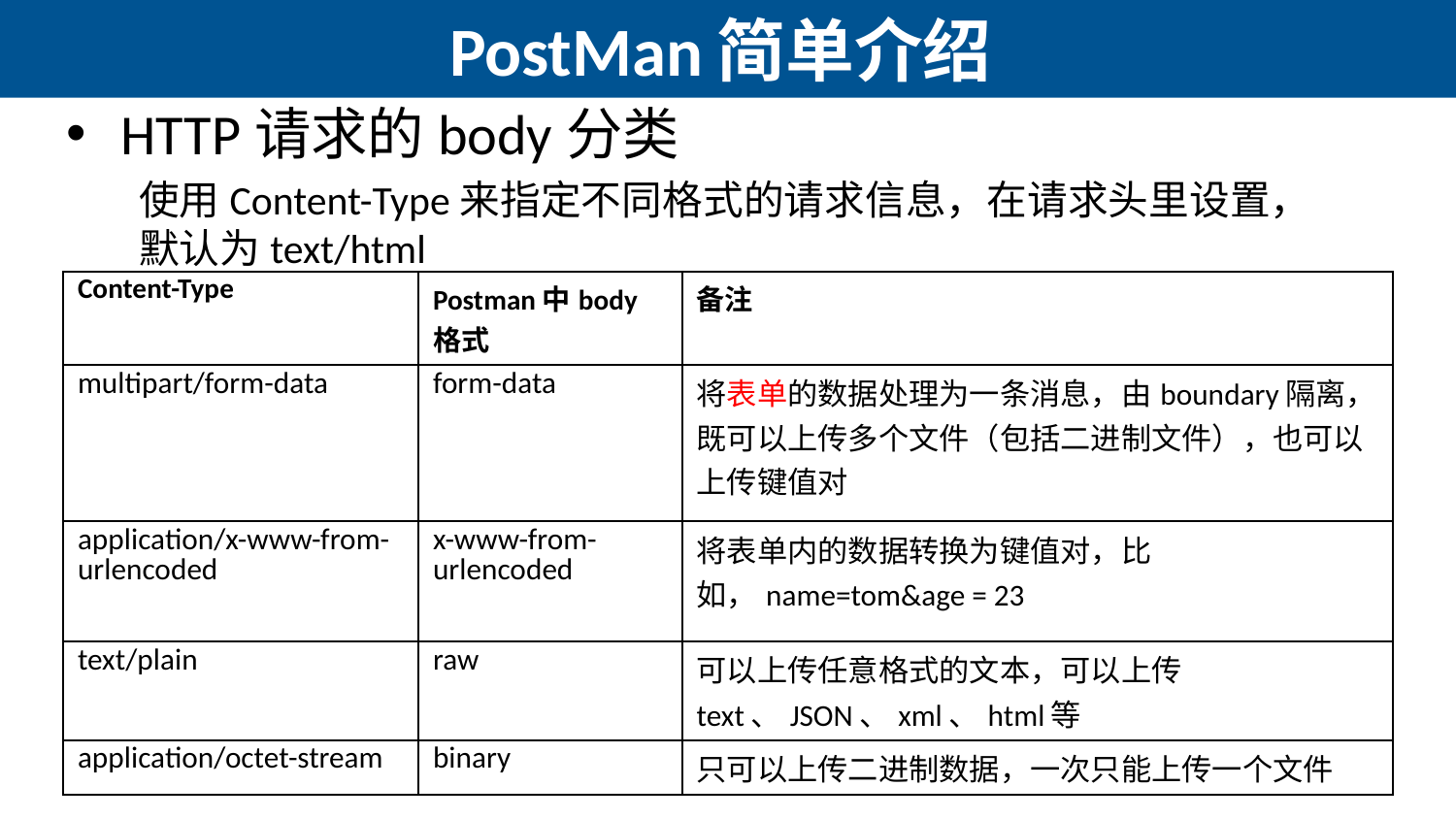

# PostMan简单介绍
HTTP请求的body分类
使用Content-Type来指定不同格式的请求信息，在请求头里设置，默认为text/html

| Content-Type | Postman中body格式 | 备注 |
| --- | --- | --- |
| multipart/form-data | form-data | 将表单的数据处理为一条消息，由boundary隔离，既可以上传多个文件（包括二进制文件），也可以上传键值对 |
| application/x-www-from-urlencoded | x-www-from-urlencoded | 将表单内的数据转换为键值对，比如，name=tom&age = 23 |
| text/plain | raw | 可以上传任意格式的文本，可以上传text、JSON、xml、html等 |
| application/octet-stream | binary | 只可以上传二进制数据，一次只能上传一个文件 |